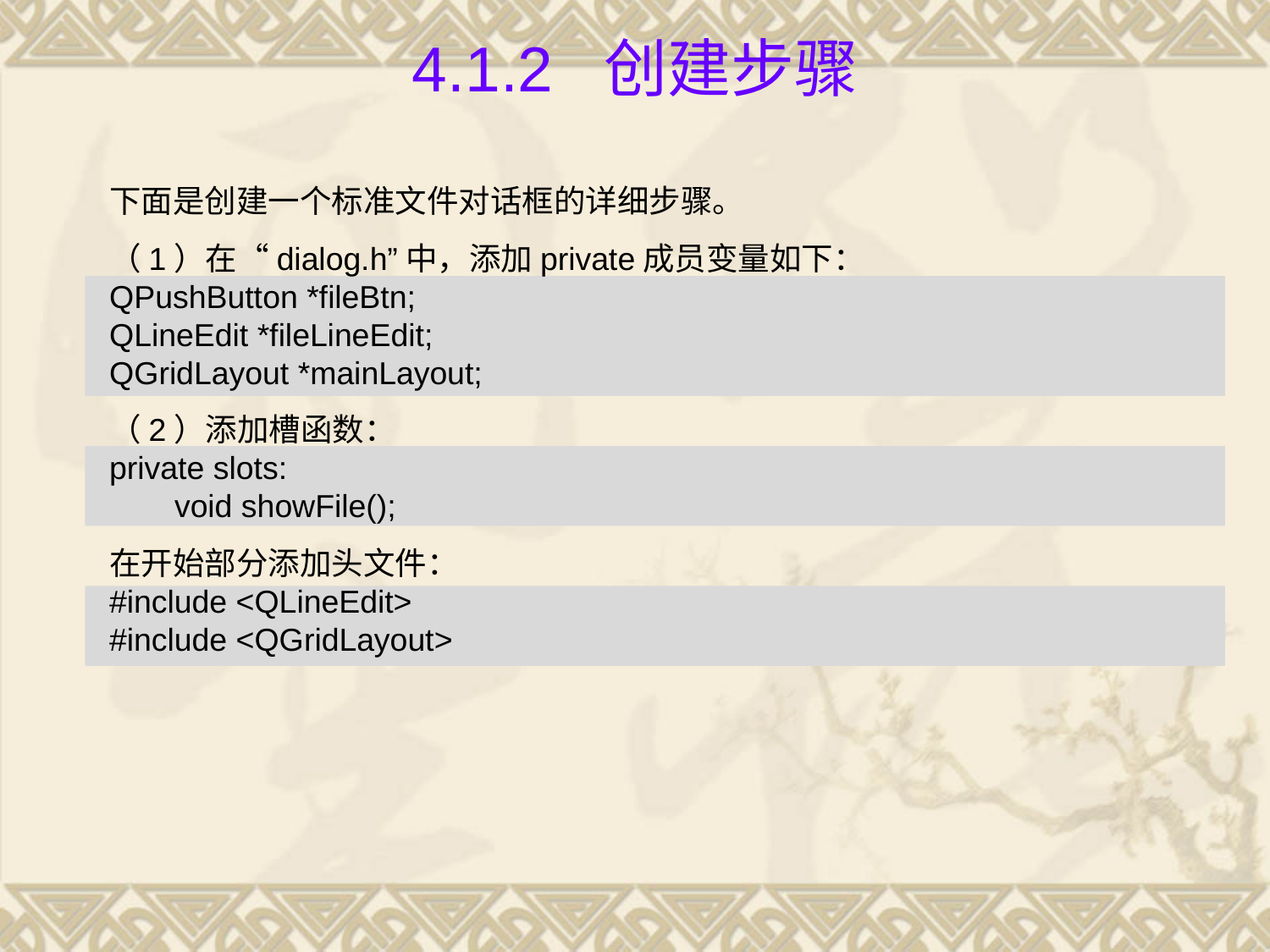

# 4.1.2  创建步骤
下面是创建一个标准文件对话框的详细步骤。
（1）在“dialog.h”中，添加private成员变量如下：
QPushButton *fileBtn;
QLineEdit *fileLineEdit;
QGridLayout *mainLayout;
（2）添加槽函数：
private slots:
	void showFile();
在开始部分添加头文件：
#include <QLineEdit>
#include <QGridLayout>